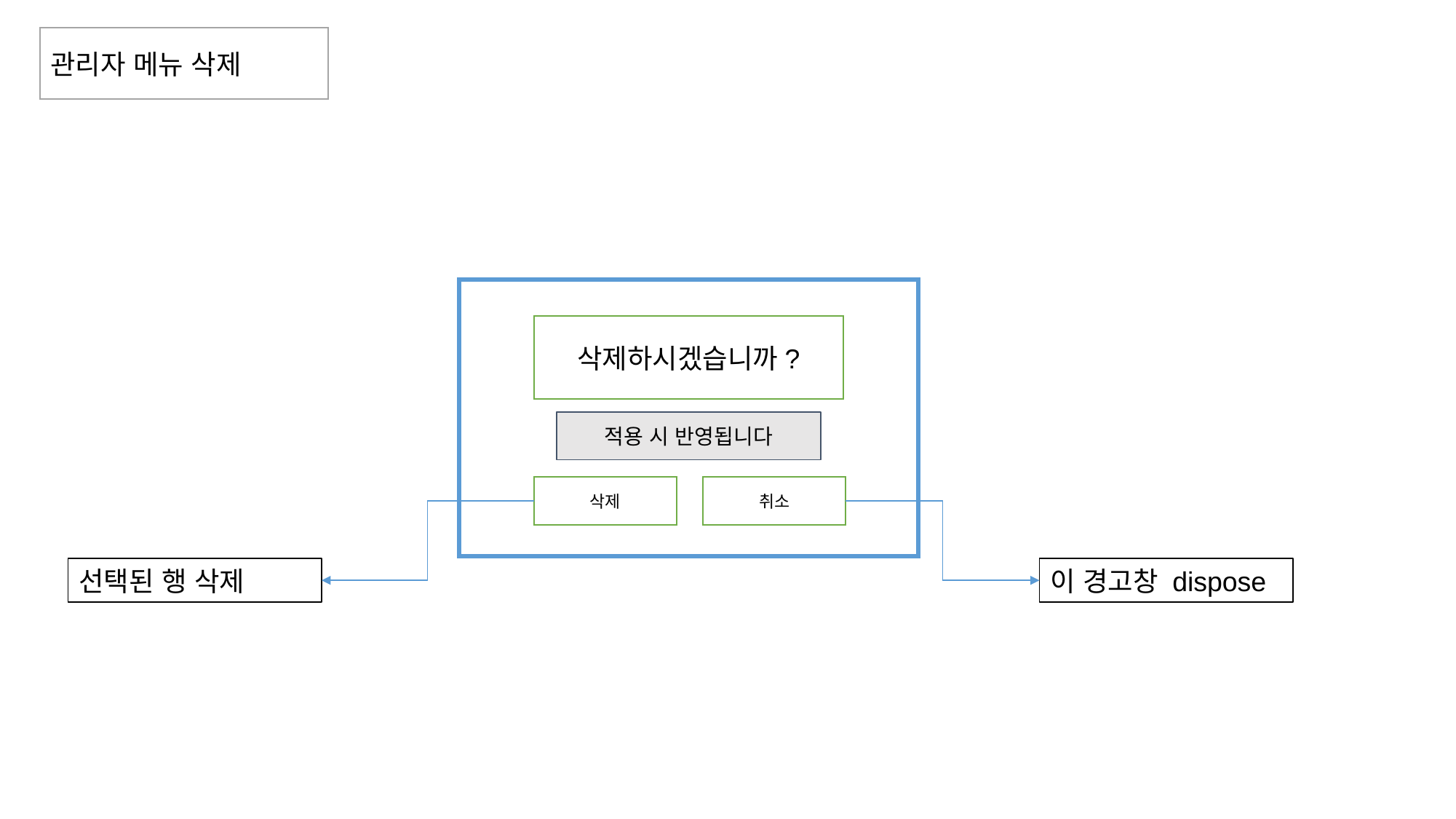

관리자 메뉴 삭제

삭제하시겠습니까?
적용 시 반영됩니다
삭제
취소
선택된 행 삭제
이 경고창 dispose